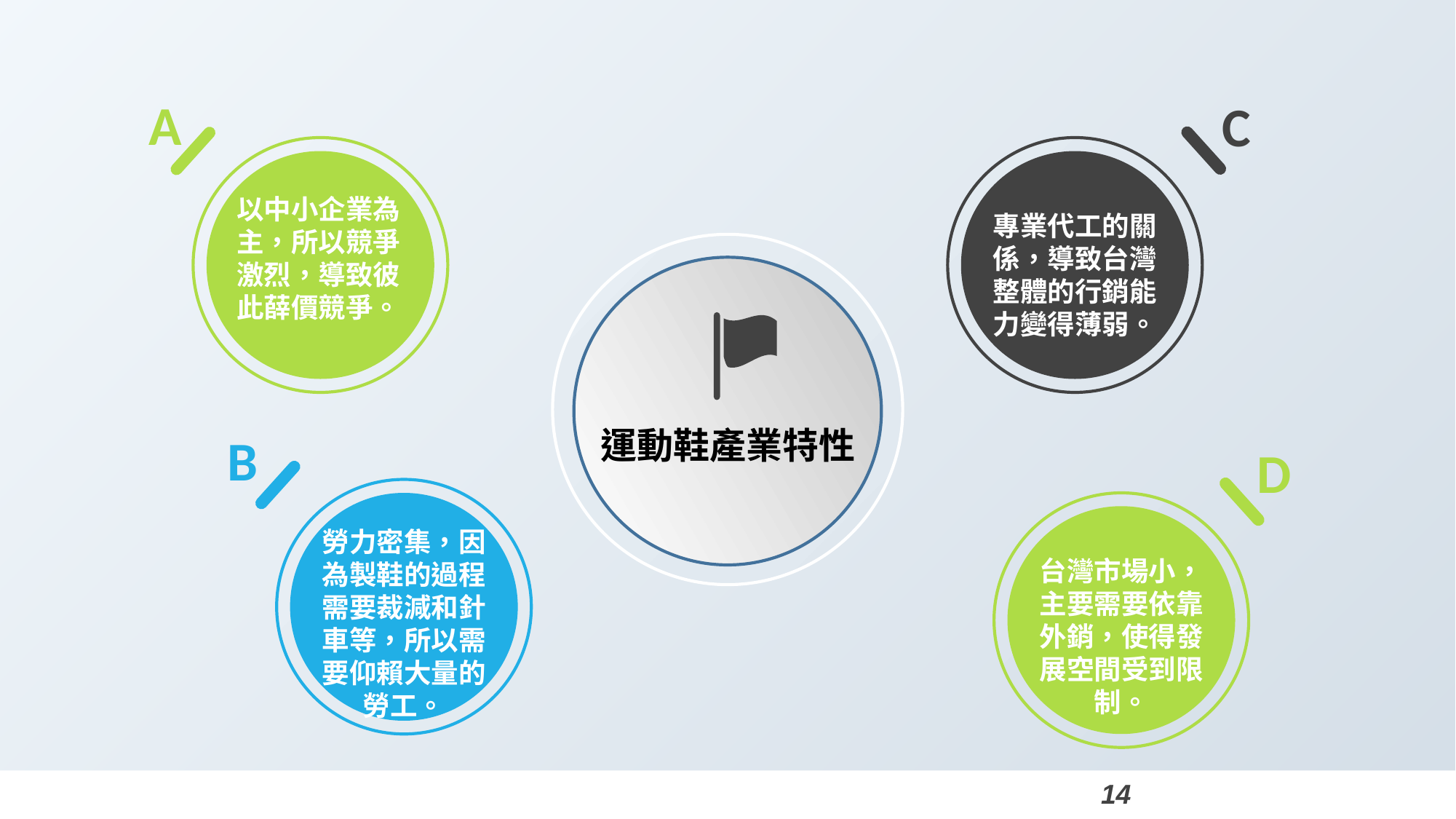

A
C

以中小企業為主，所以競爭激烈，導致彼此薛價競爭。
專業代工的關係，導致台灣整體的行銷能力變得薄弱。

運動鞋產業特性
B
D

勞力密集，因為製鞋的過程需要裁減和針車等，所以需要仰賴大量的勞工。
台灣市場小，主要需要依靠外銷，使得發展空間受到限制。

14